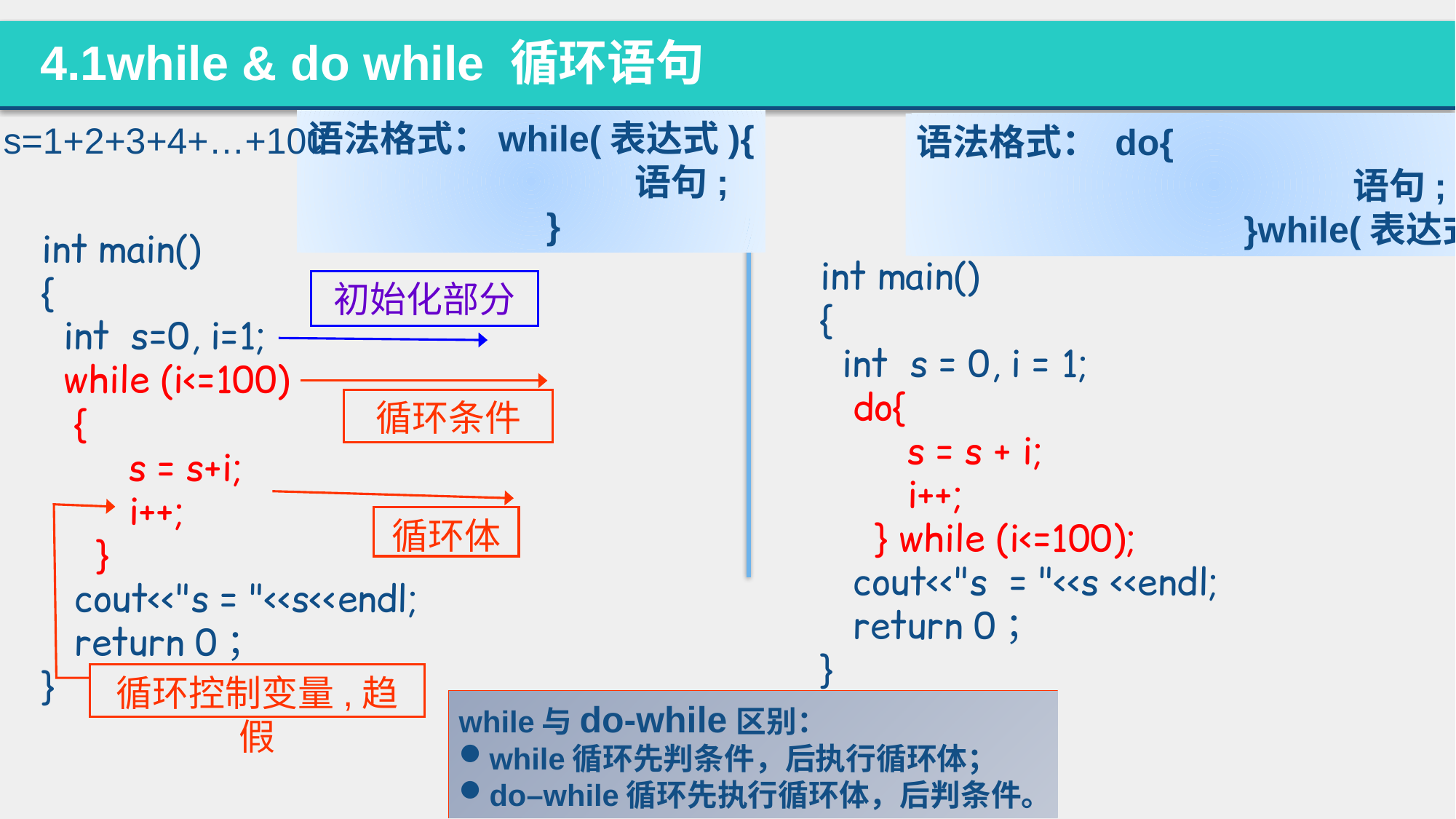

4.1while & do while 循环语句
语法格式：while(表达式){
			语句;
		  }
s=1+2+3+4+…+100
语法格式： do{
				语句;
			}while(表达式);
int main()
{
  int  s=0, i=1;
  while (i<=100)
   {
        s = s+i;
        i++;
     }
   cout<<"s = "<<s<<endl;
   return 0；
}
int main()
{
  int  s = 0, i = 1;
   do{
        s = s + i;
        i++;
     } while (i<=100);
   cout<<"s  = "<<s <<endl;
   return 0；
}
初始化部分
循环条件
循环体
循环控制变量,趋假
while与do-while区别：
while循环先判条件，后执行循环体；
do–while循环先执行循环体，后判条件。